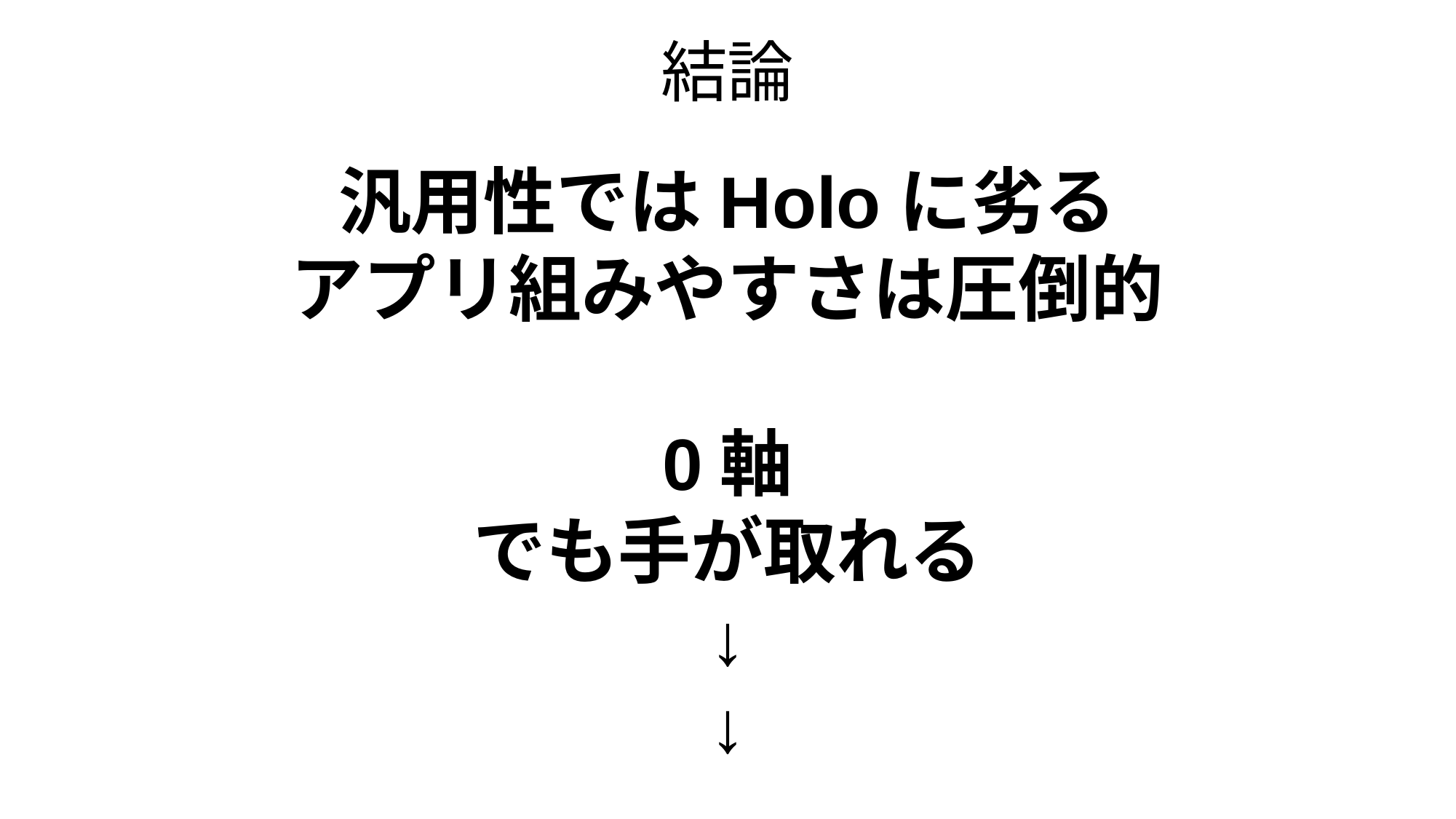

# 結論
汎用性ではHoloに劣る
アプリ組みやすさは圧倒的

0軸
でも手が取れる
↓
↓